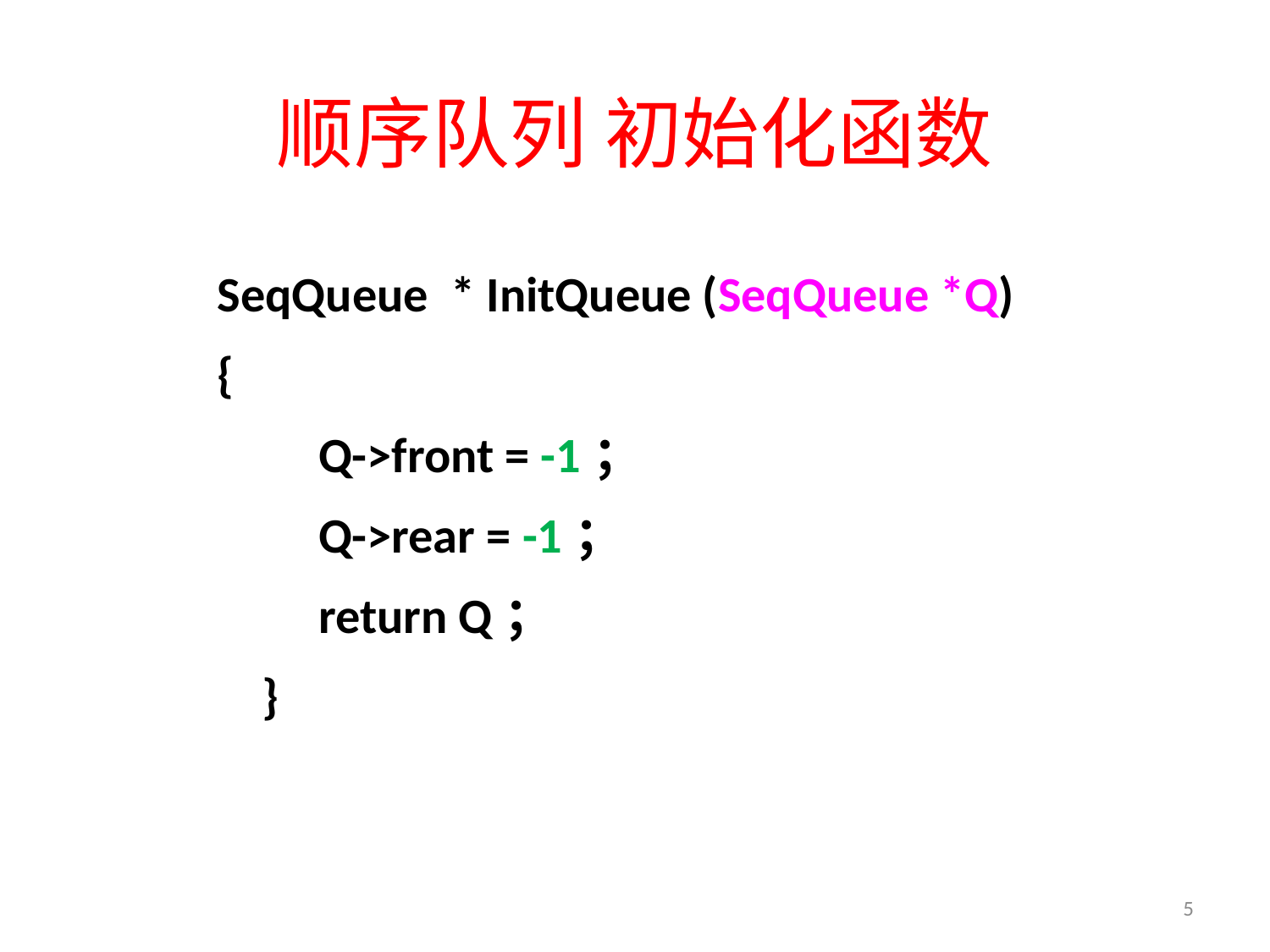

# 顺序队列 初始化函数
SeqQueue  * InitQueue (SeqQueue *Q)
{
         Q->front = -1；
         Q->rear = -1；
         return Q；
    }
5